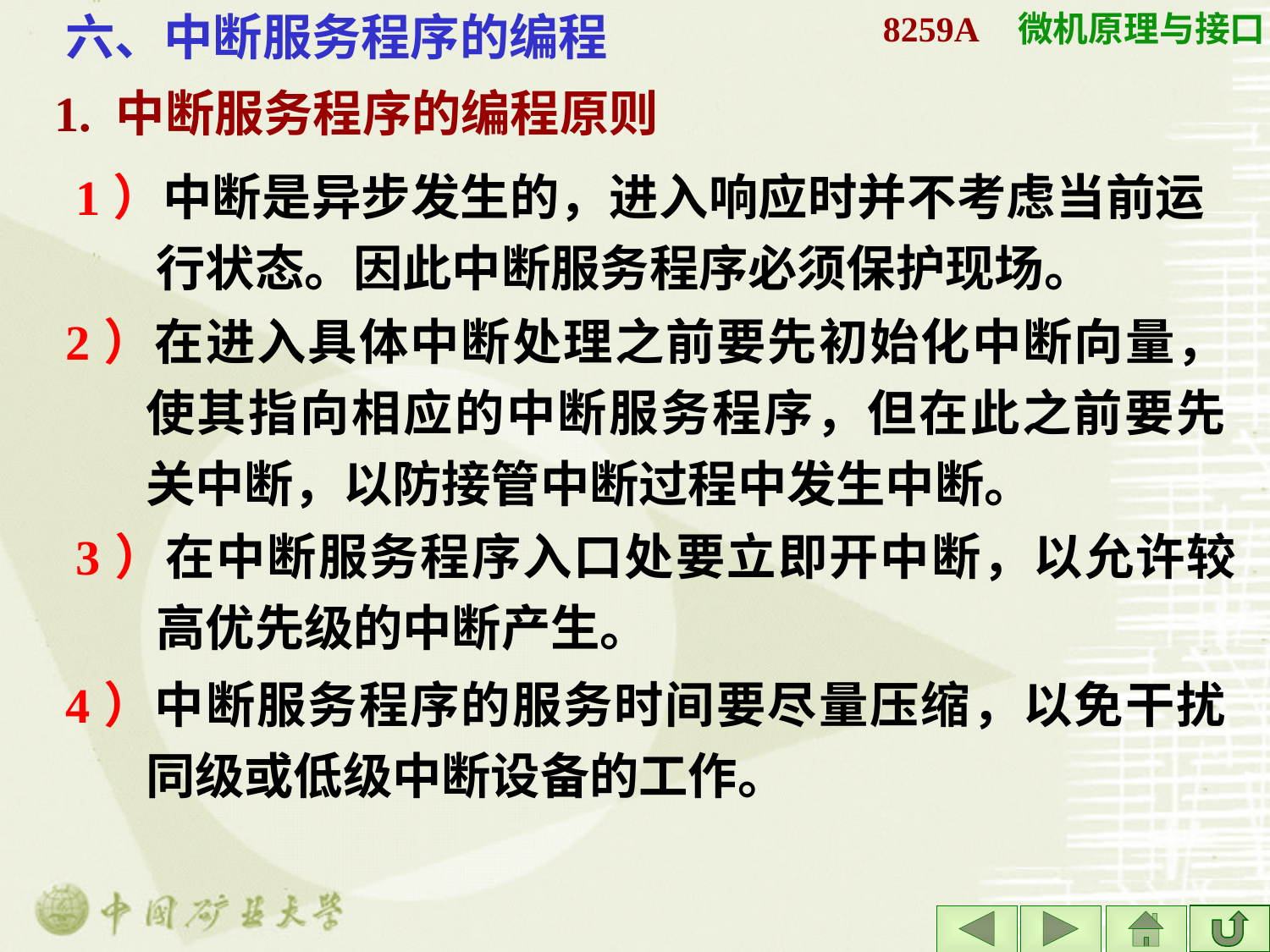

六、中断服务程序的编程
# 8259A
1. 中断服务程序的编程原则
1）中断是异步发生的，进入响应时并不考虑当前运行状态。因此中断服务程序必须保护现场。
2）在进入具体中断处理之前要先初始化中断向量，使其指向相应的中断服务程序，但在此之前要先关中断，以防接管中断过程中发生中断。
3）在中断服务程序入口处要立即开中断，以允许较高优先级的中断产生。
4）中断服务程序的服务时间要尽量压缩，以免干扰同级或低级中断设备的工作。